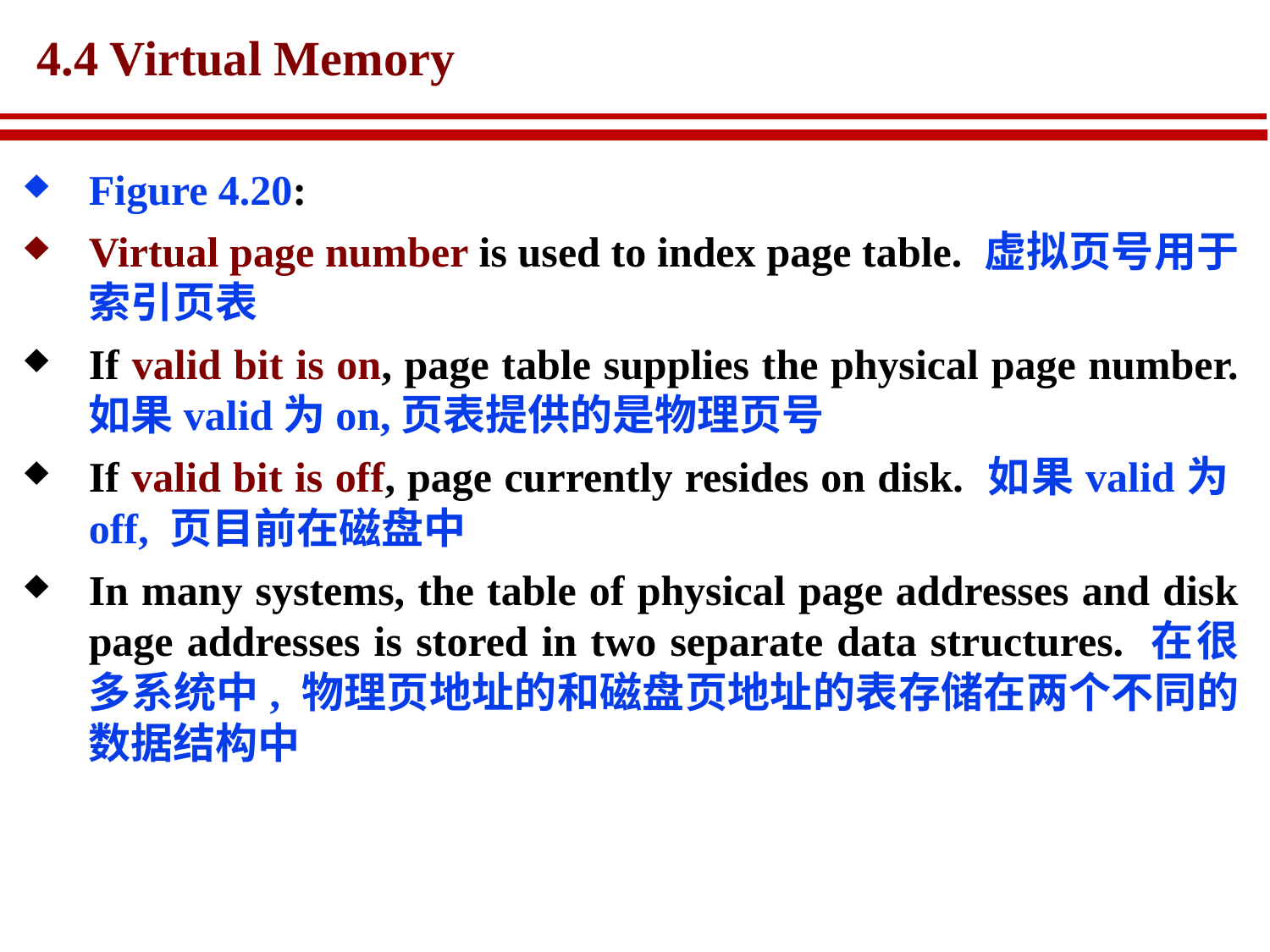

# 4.4 Virtual Memory
Figure 4.20:
Virtual page number is used to index page table. 虚拟页号用于索引页表
If valid bit is on, page table supplies the physical page number. 如果valid为on,页表提供的是物理页号
If valid bit is off, page currently resides on disk. 如果valid为off, 页目前在磁盘中
In many systems, the table of physical page addresses and disk page addresses is stored in two separate data structures. 在很多系统中, 物理页地址的和磁盘页地址的表存储在两个不同的数据结构中